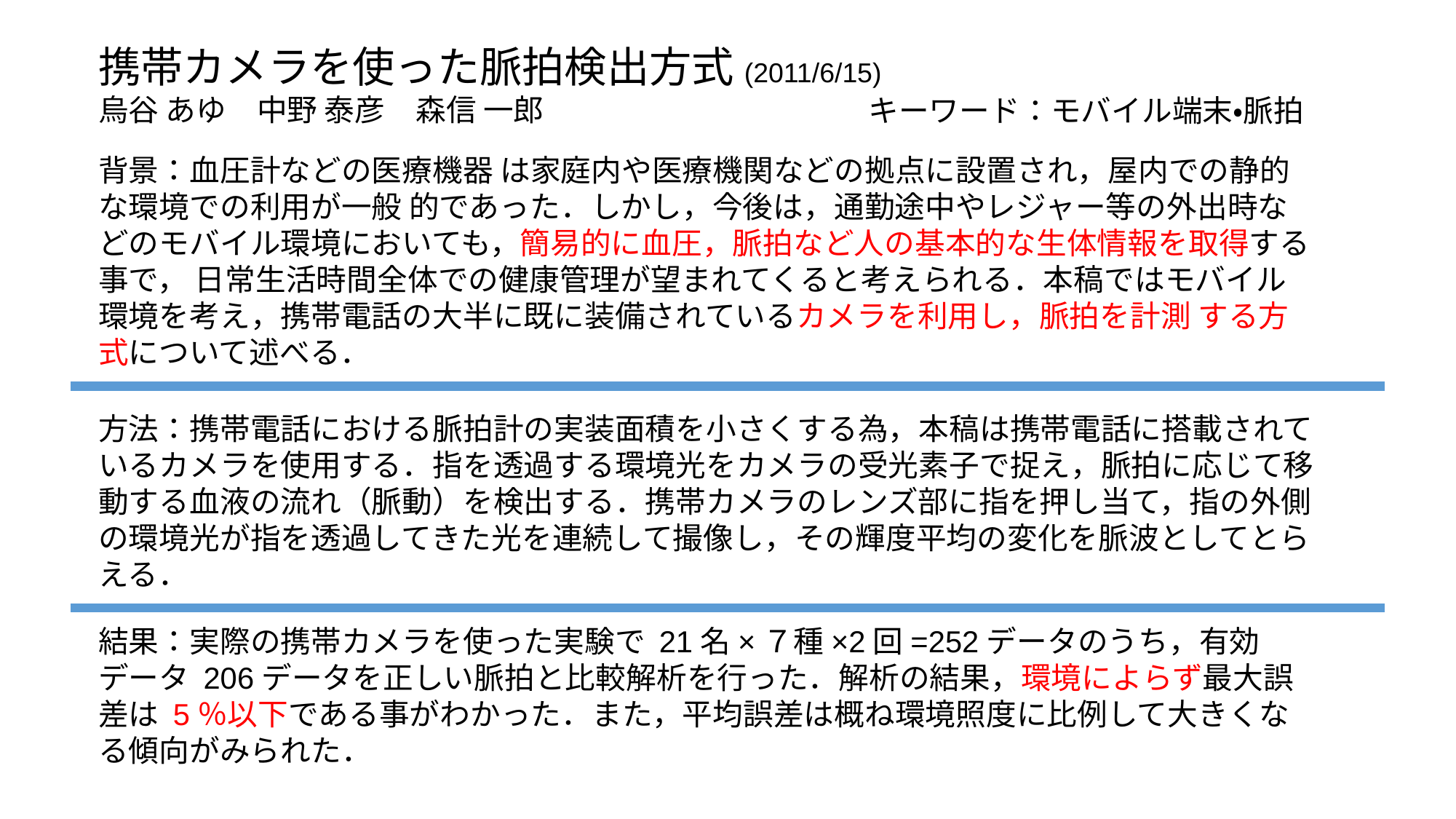

携帯カメラを使った脈拍検出方式(2011/6/15)
烏谷 あゆ　中野 泰彦　森信 一郎
キーワード：モバイル端末・脈拍
背景：血圧計などの医療機器 は家庭内や医療機関などの拠点に設置され，屋内での静的な環境での利用が一般 的であった．しかし，今後は，通勤途中やレジャー等の外出時などのモバイル環境においても，簡易的に血圧，脈拍など人の基本的な生体情報を取得する事で， 日常生活時間全体での健康管理が望まれてくると考えられる．本稿ではモバイル 環境を考え，携帯電話の大半に既に装備されているカメラを利用し，脈拍を計測 する方式について述べる．
方法：携帯電話における脈拍計の実装面積を小さくする為，本稿は携帯電話に搭載されて いるカメラを使用する．指を透過する環境光をカメラの受光素子で捉え，脈拍に応じて移動する血液の流れ（脈動）を検出する．携帯カメラのレンズ部に指を押し当て，指の外側の環境光が指を透過してきた光を連続して撮像し，その輝度平均の変化を脈波としてとらえる．
結果：実際の携帯カメラを使った実験で 21名×７種×2回=252データのうち，有効データ 206データを正しい脈拍と比較解析を行った．解析の結果，環境によらず最大誤差は 5％以下である事がわかった．また，平均誤差は概ね環境照度に比例して大きくなる傾向がみられた．